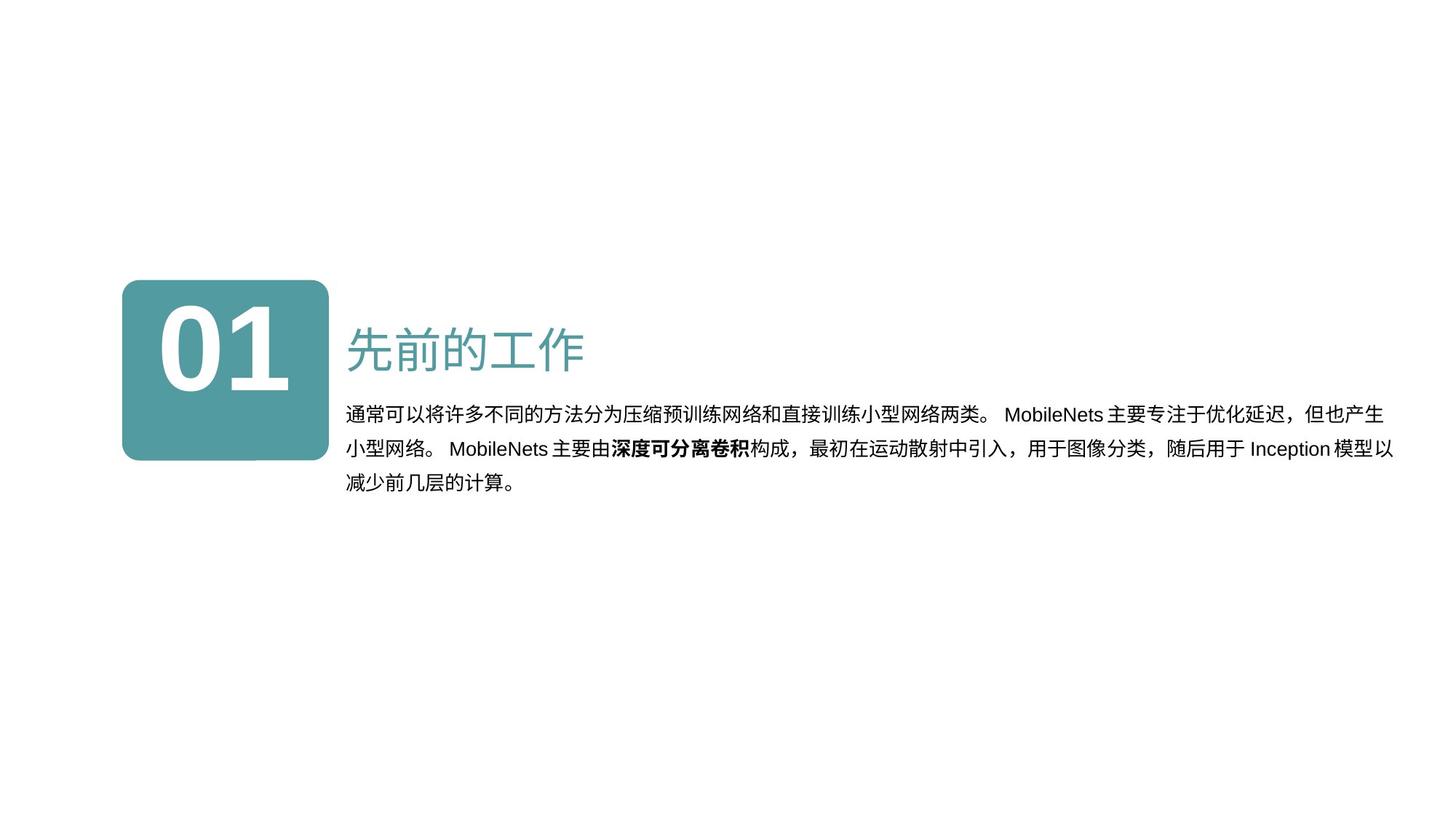

01

# 先前的工作
通常可以将许多不同的方法分为压缩预训练网络和直接训练小型网络两类。MobileNets主要专注于优化延迟，但也产生小型网络。MobileNets主要由深度可分离卷积构成，最初在运动散射中引入，用于图像分类，随后用于Inception模型以减少前几层的计算。